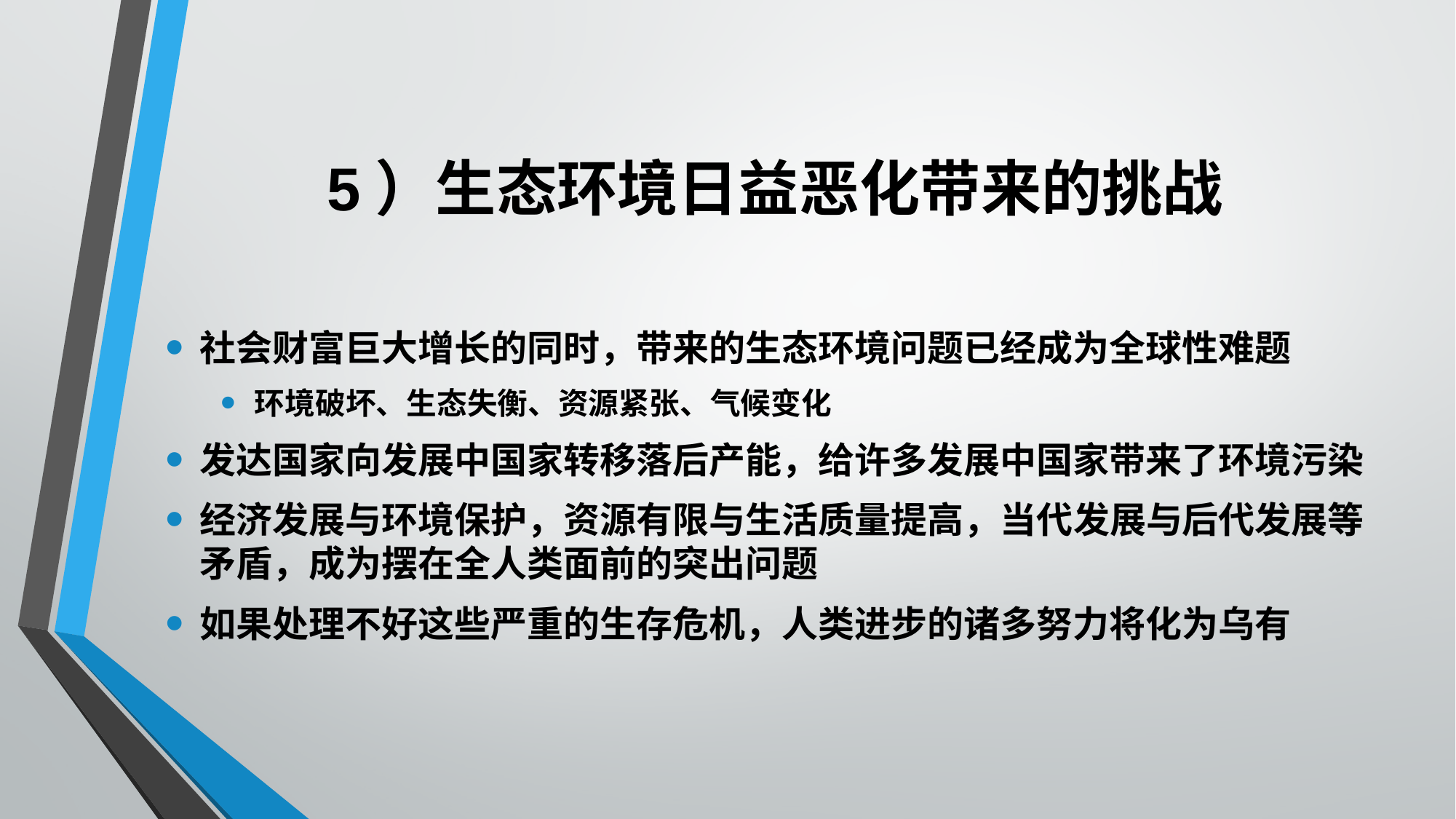

# 5）生态环境日益恶化带来的挑战
社会财富巨大增长的同时，带来的生态环境问题已经成为全球性难题
环境破坏、生态失衡、资源紧张、气候变化
发达国家向发展中国家转移落后产能，给许多发展中国家带来了环境污染
经济发展与环境保护，资源有限与生活质量提高，当代发展与后代发展等矛盾，成为摆在全人类面前的突出问题
如果处理不好这些严重的生存危机，人类进步的诸多努力将化为乌有